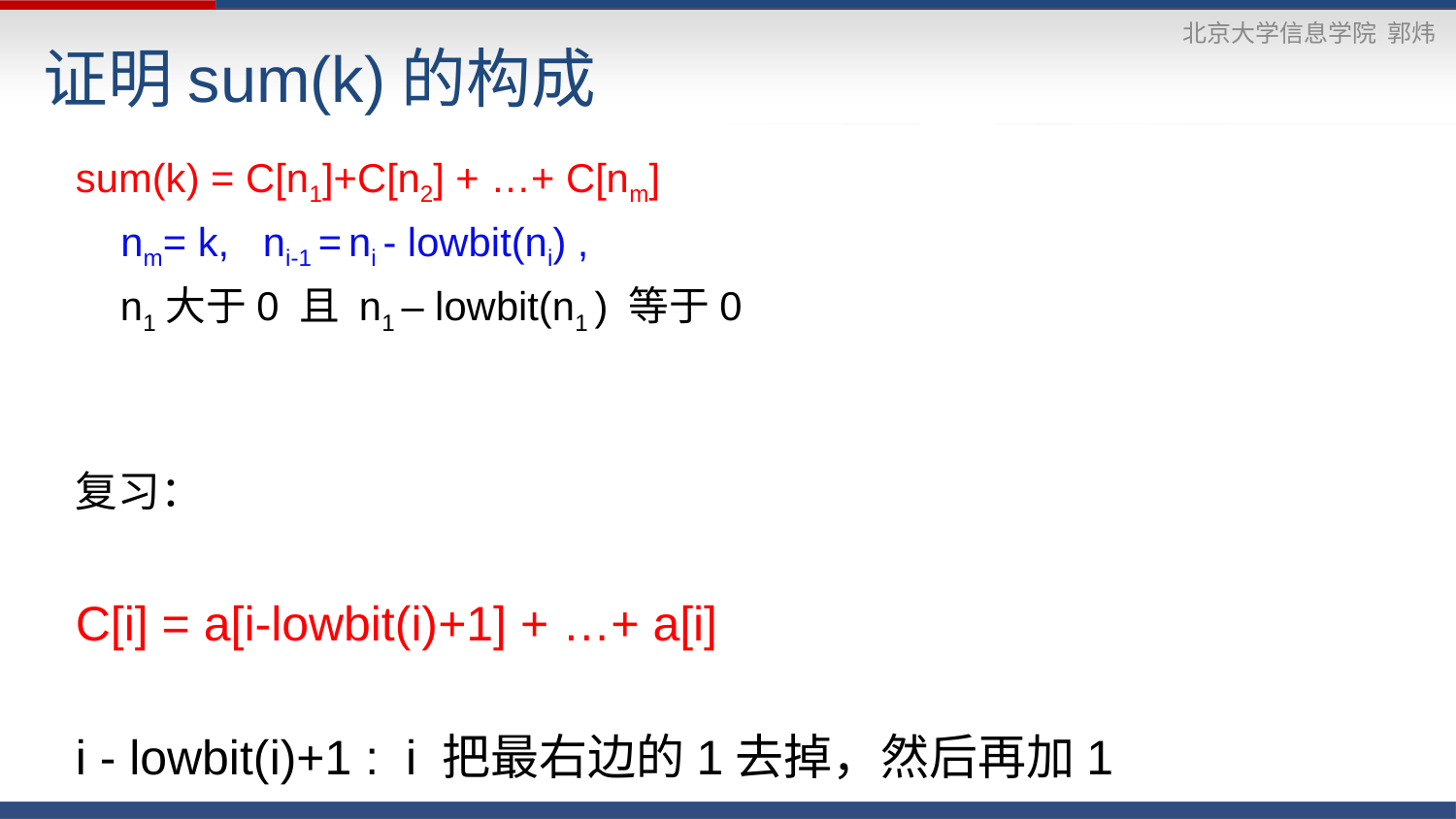

# 证明sum(k)的构成
sum(k) = C[n1]+C[n2] + …+ C[nm]
	 nm= k,   ni-1 = ni - lowbit(ni) ,
    n1大于0 且 n1 – lowbit(n1 ) 等于0

复习：

C[i] = a[i-lowbit(i)+1] + …+ a[i]

i - lowbit(i)+1 :  i 把最右边的1去掉，然后再加1